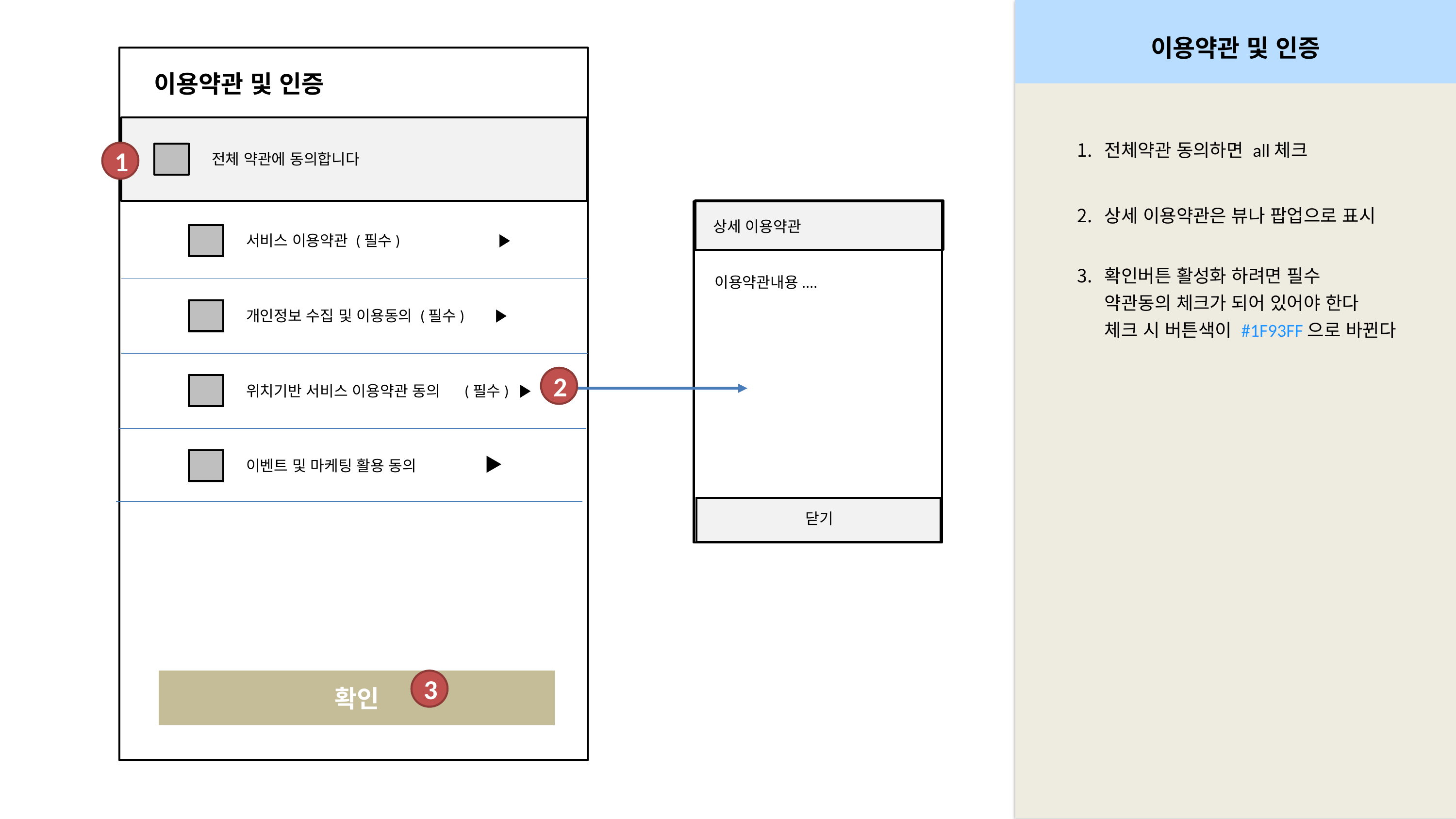

이용약관 및 인증

이용약관 및 인증

전체약관 동의하면 all체크

상세 이용약관은 뷰나 팝업으로 표시

확인버튼 활성화 하려면 필수
약관동의 체크가 되어 있어야 한다
체크 시 버튼색이 #1F93FF으로 바뀐다

1

전체 약관에 동의합니다

상세 이용약관

이용약관내용....

닫기

서비스 이용약관 (필수)	          ▶

개인정보 수집 및 이용동의 (필수)         ▶

2
위치기반 서비스 이용약관 동의	(필수)   ▶

이벤트 및 마케팅 활용 동의                ▶

3
확인